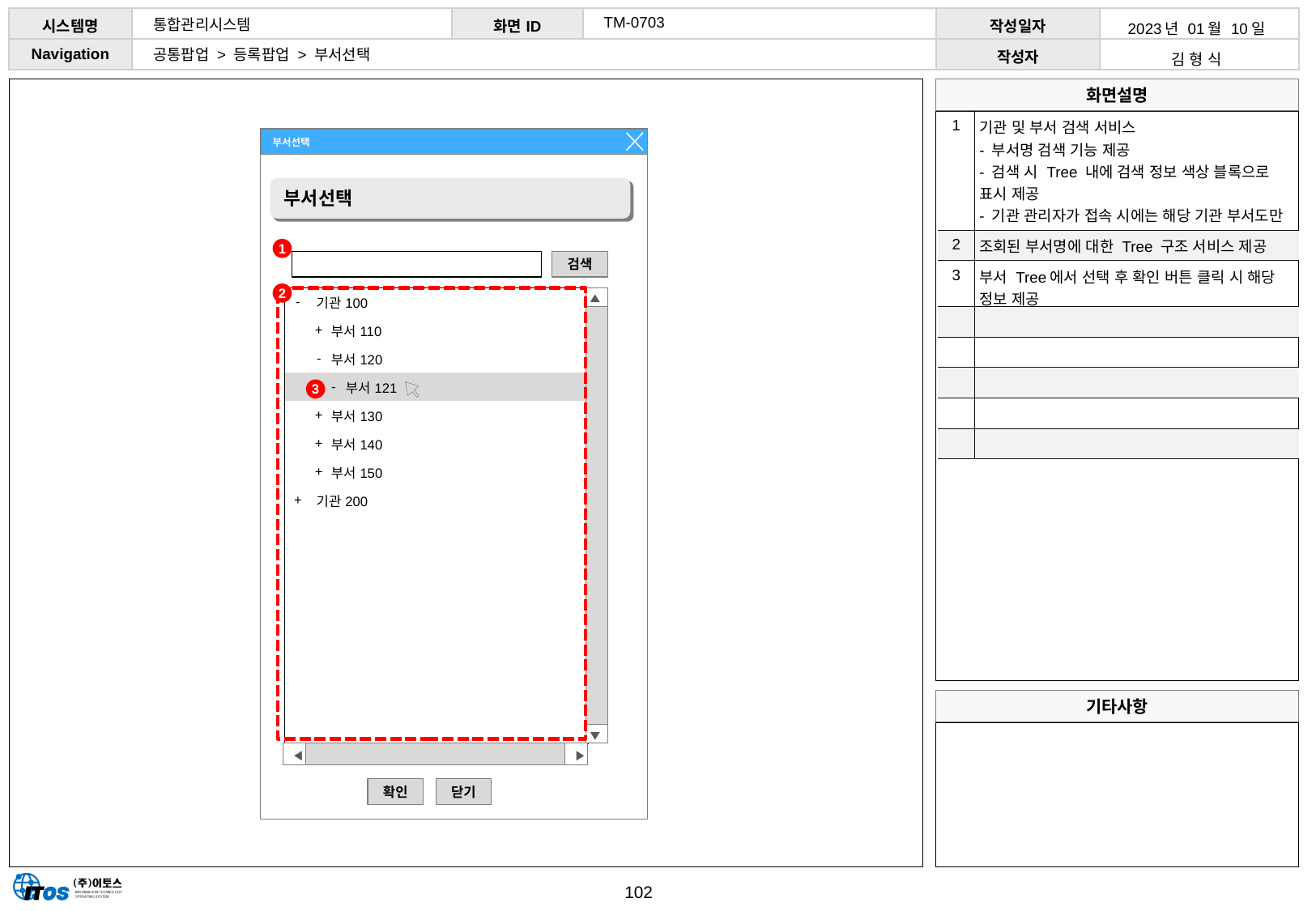

TM-0703
통합관리시스템
| 2023년 01월 10일 |
| --- |
| 김 형 식 |
공통팝업 > 등록팝업 > 부서선택
| 1 | 기관 및 부서 검색 서비스 - 부서명 검색 기능 제공 - 검색 시 Tree 내에 검색 정보 색상 블록으로 표시 제공 - 기관 관리자가 접속 시에는 해당 기관 부서도만 제공 |
| --- | --- |
| 2 | 조회된 부서명에 대한 Tree 구조 서비스 제공 |
| 3 | 부서 Tree에서 선택 후 확인 버튼 클릭 시 해당 정보 제공 |
|  |  |
|  |  |
|  |  |
|  |  |
|  |  |

부서선택

부서선택
1

검색
2

| - | 기관100 |  |  |
| --- | --- | --- | --- |
|  | + | 부서110 |  |
|  | - | 부서120 |  |
|  |  | - | 부서121 |
|  | + | 부서130 |  |
|  | + | 부서140 |  |
|  | + | 부서150 |  |
| + | 기관200 |  |  |
|  |  |  |  |
|  |  |  |  |
|  |  |  |  |
|  |  |  |  |
|  |  |  |  |
|  |  |  |  |
|  |  |  |  |
|  |  |  |  |
◀

▶
3

◀

▶
확인
닫기